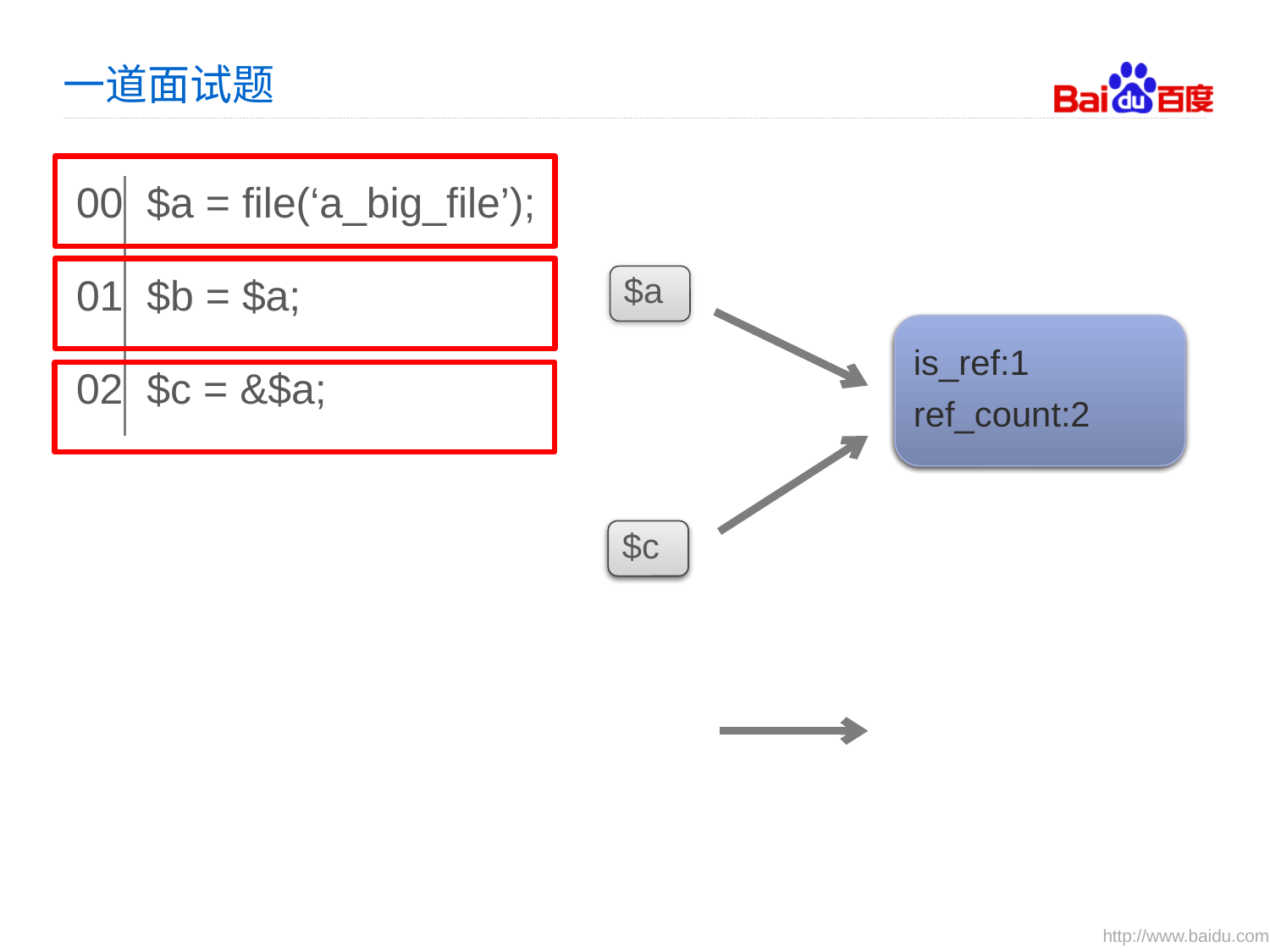

# 一道面试题

00  $a = file(‘a_big_file’);
01  $b = $a;
02  $c = &$a;

$a
is_ref:0
ref_count:1
is_ref:0
ref_count:2
is_ref:1
ref_count:2

$b
$c